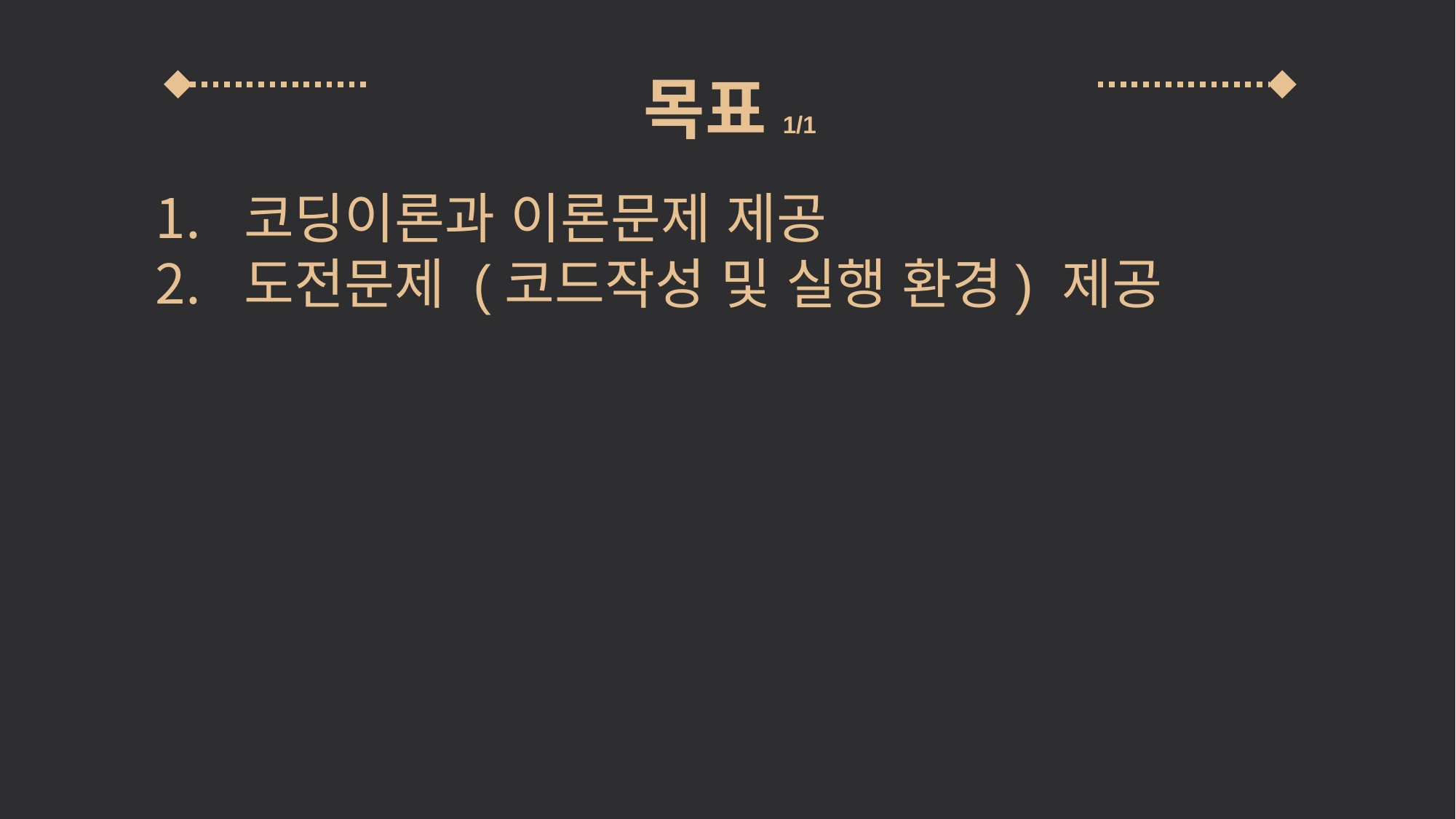

목표1/1
코딩이론과 이론문제 제공
도전문제 (코드작성 및 실행 환경) 제공